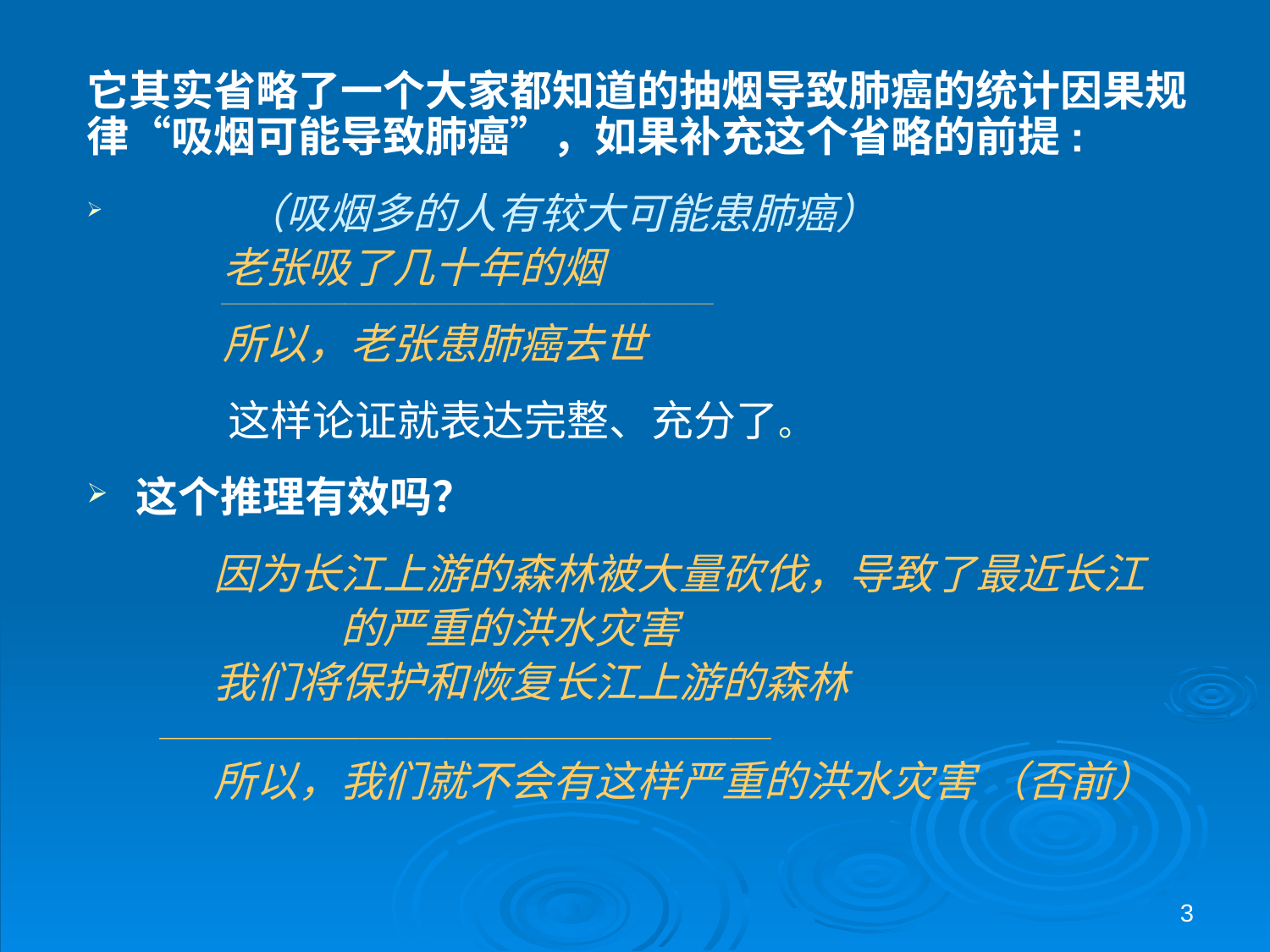

它其实省略了一个大家都知道的抽烟导致肺癌的统计因果规律“吸烟可能导致肺癌”，如果补充这个省略的前提:

	（吸烟多的人有较大可能患肺癌）
　　	 老张吸了几十年的烟
 　　	  ────────────────────────────
　　	 所以，老张患肺癌去世

	 这样论证就表达完整、充分了。

 这个推理有效吗？

	因为长江上游的森林被大量砍伐，导致了最近长江
		的严重的洪水灾害
　　	我们将保护和恢复长江上游的森林
        ─────────────────────────────────────────────────
　　	所以，我们就不会有这样严重的洪水灾害 （否前）
3